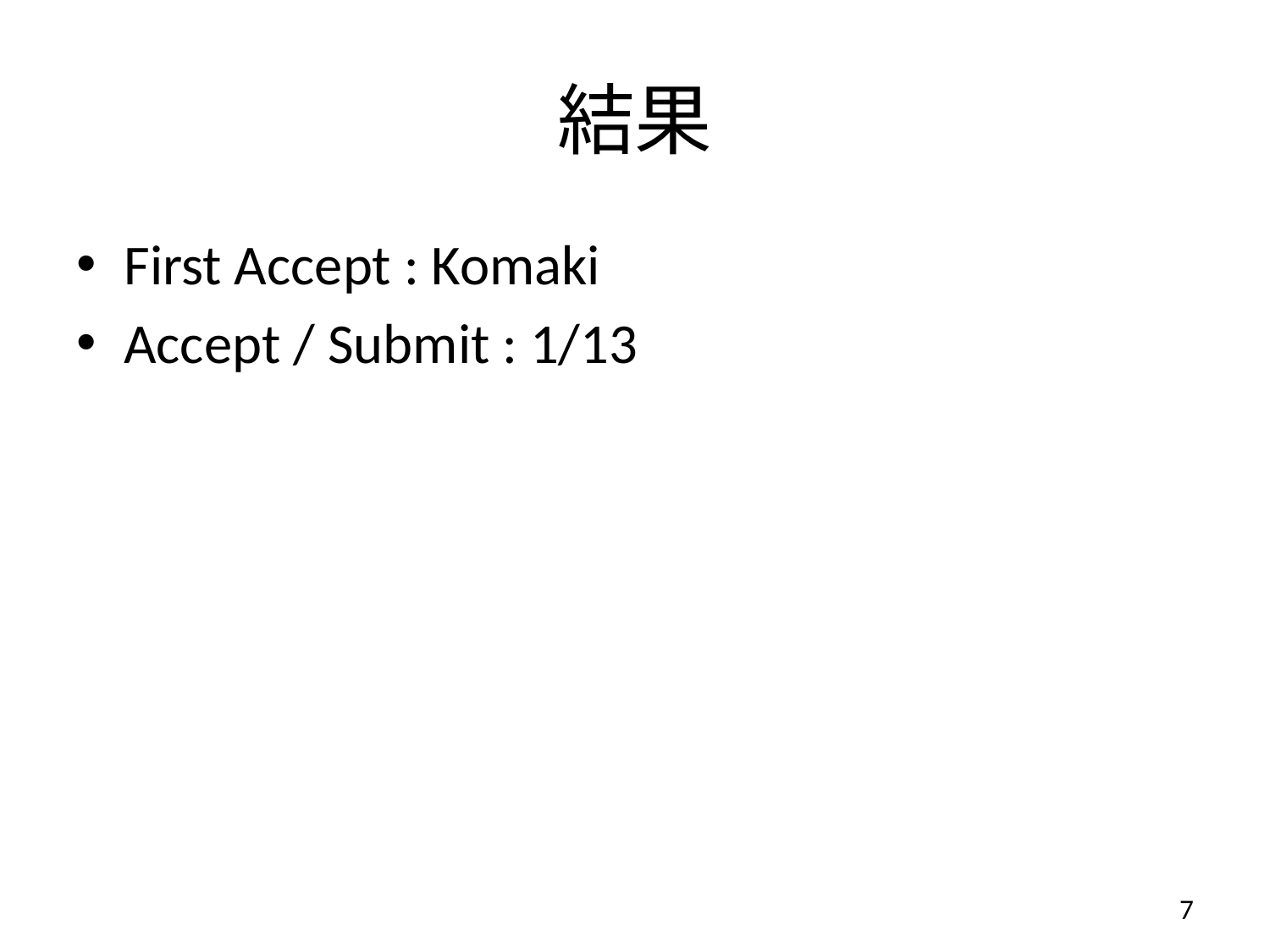

# 結果
First Accept : Komaki
Accept / Submit : 1/13
7